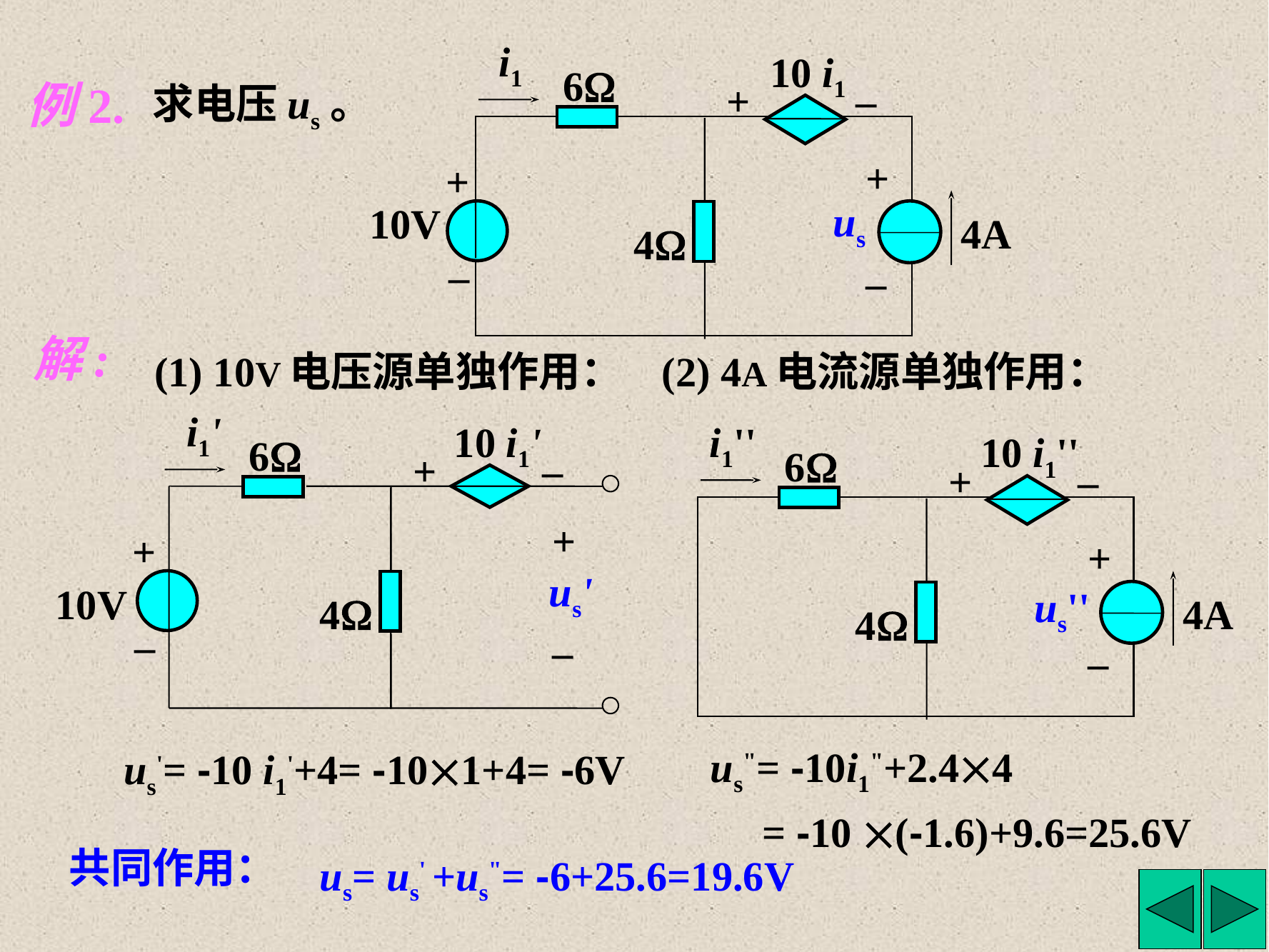

i1
10 i1
6Ω
+
–

+
+

10V
us

4A
4Ω

–
–
例2.
求电压us。
解:
(1) 10V电压源单独作用：
(2) 4A电流源单独作用：
i1'
10 i1'
6Ω
+
–

+
+
us'

10V
4Ω

–
–

i1''
10 i1''
6Ω
+
–

+

us''

4A
4Ω

–
us"= -10i1"+2.4×4
     = -10 ×(-1.6)+9.6=25.6V
us'= -10 i1'+4= -10×1+4= -6V
共同作用：
us= us' +us"= -6+25.6=19.6V